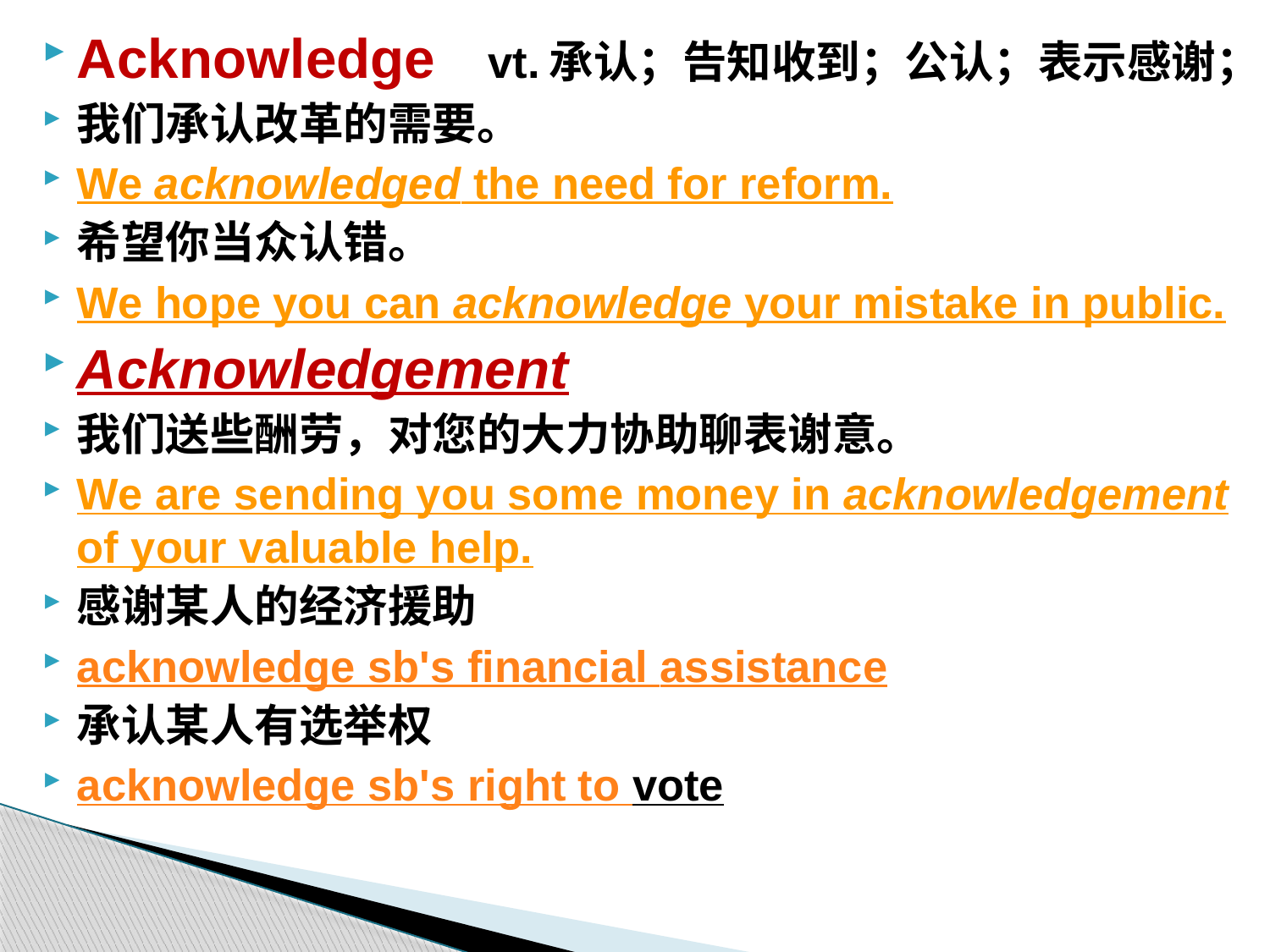

Acknowledge    vt.承认；告知收到；公认；表示感谢；
我们承认改革的需要。
We acknowledged the need for reform.
希望你当众认错。
We hope you can acknowledge your mistake in public.
Acknowledgement
我们送些酬劳，对您的大力协助聊表谢意。
We are sending you some money in acknowledgement of your valuable help.
感谢某人的经济援助
acknowledge sb's financial assistance
承认某人有选举权
acknowledge sb's right to vote